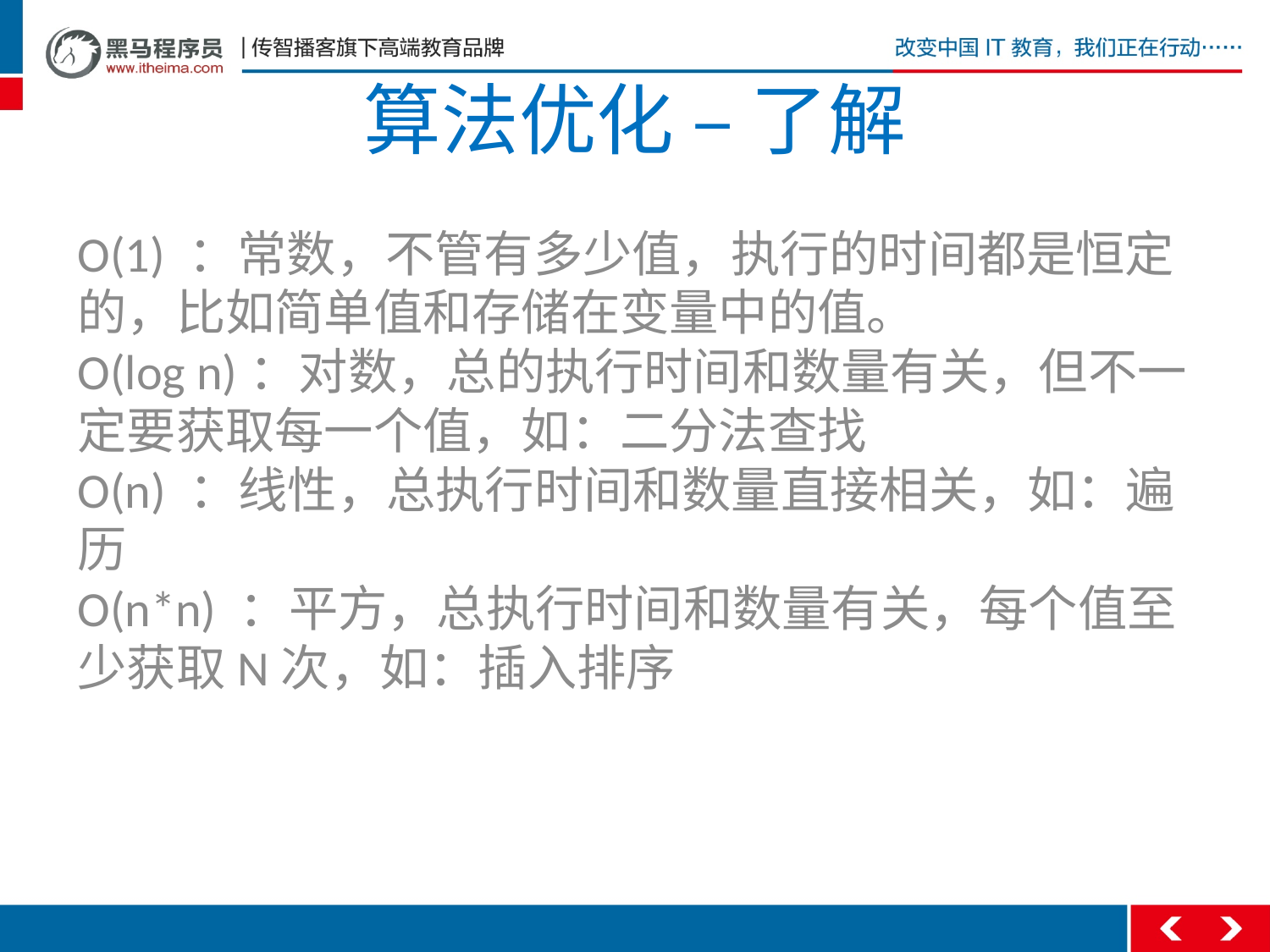

# 算法优化 – 了解
O(1) ：常数，不管有多少值，执行的时间都是恒定的，比如简单值和存储在变量中的值。
O(log n)：对数，总的执行时间和数量有关，但不一定要获取每一个值，如：二分法查找
O(n) ：线性，总执行时间和数量直接相关，如：遍历
O(n*n) ：平方，总执行时间和数量有关，每个值至少获取N次，如：插入排序